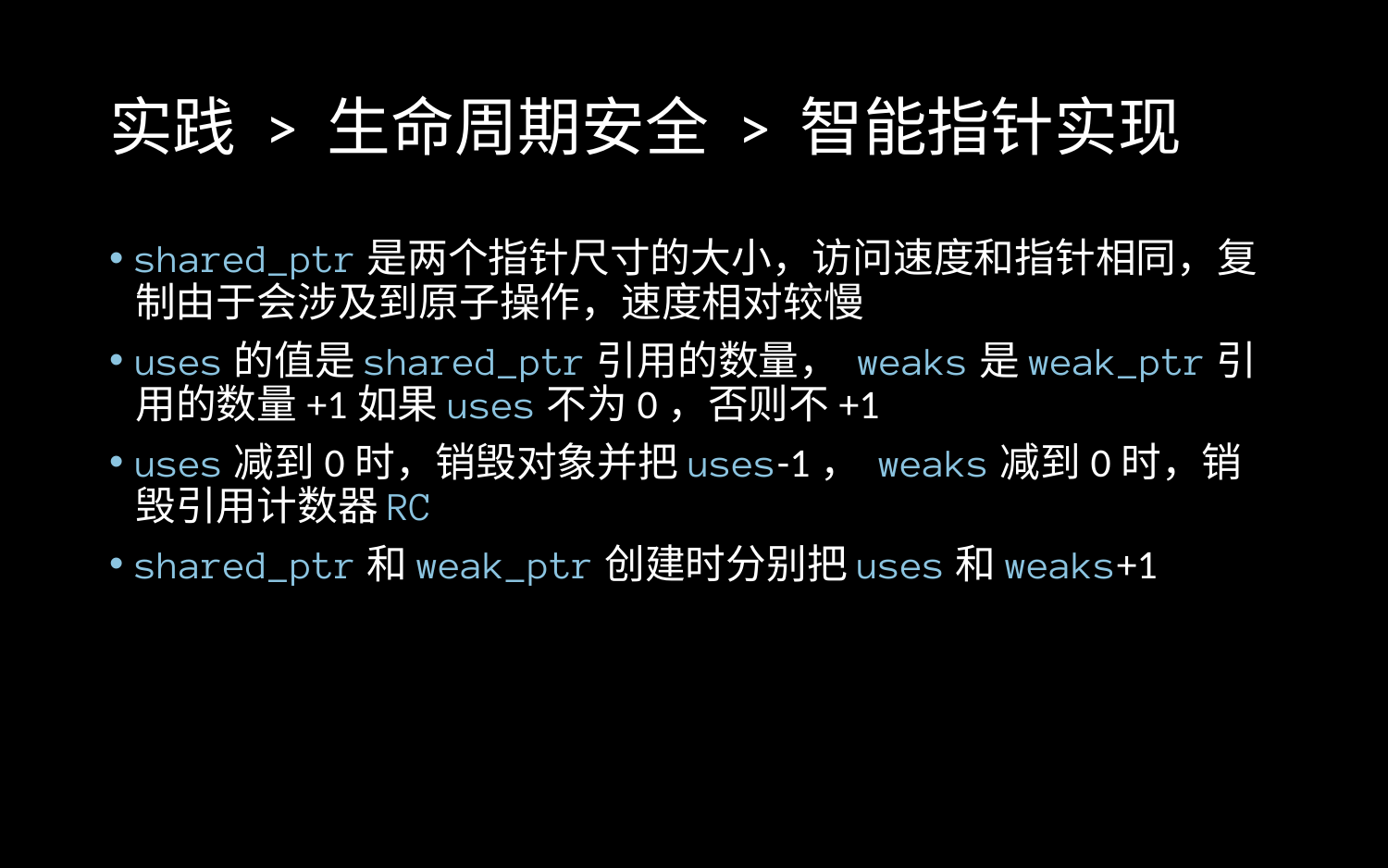

# 实践 > 生命周期安全 > 智能指针实现
shared_ptr是两个指针尺寸的大小，访问速度和指针相同，复制由于会涉及到原子操作，速度相对较慢
uses的值是shared_ptr引用的数量， weaks是weak_ptr引用的数量+1如果uses不为0，否则不+1
uses减到0时，销毁对象并把uses-1， weaks减到0时，销毁引用计数器RC
shared_ptr和weak_ptr创建时分别把uses和weaks+1